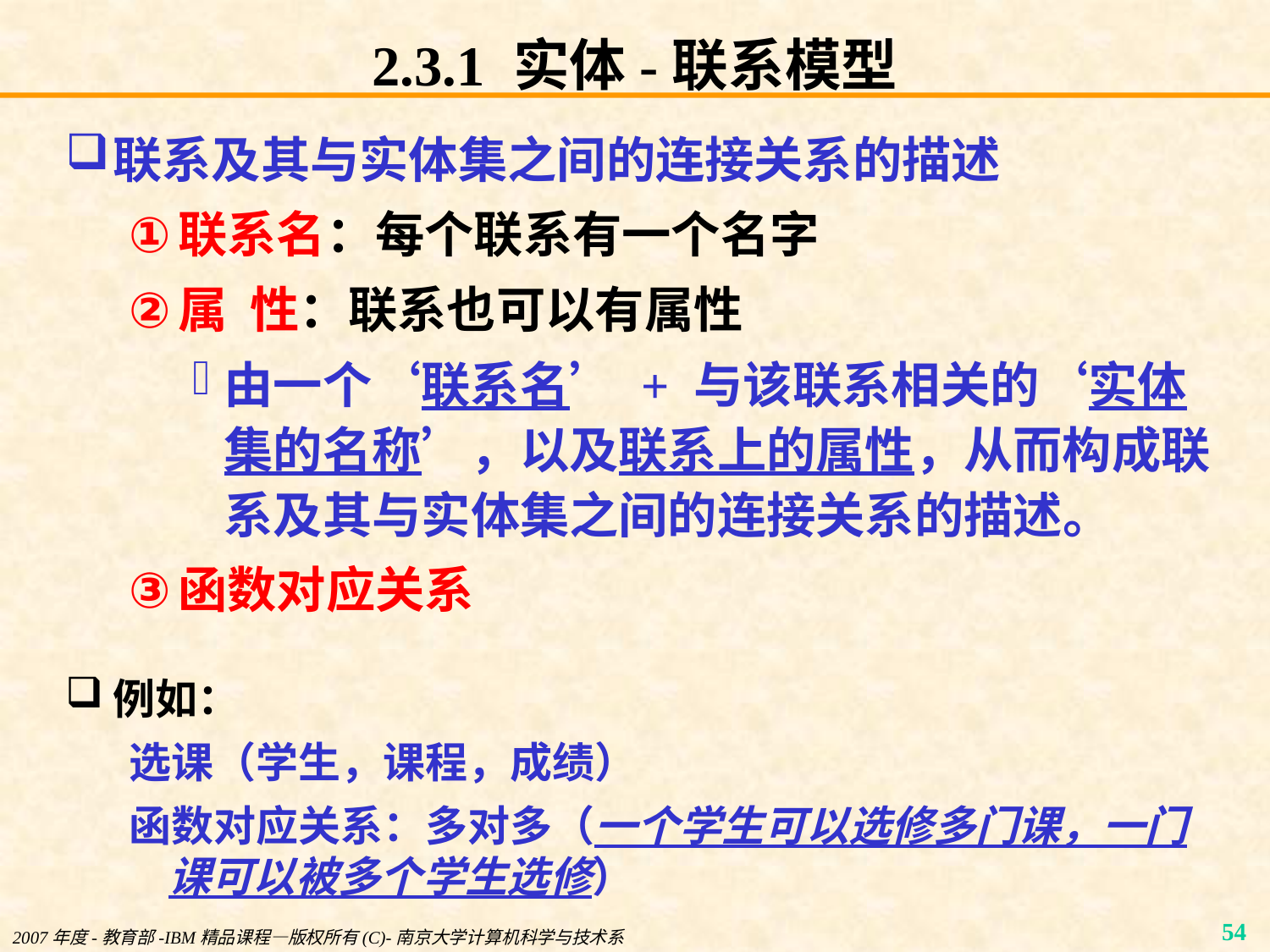

# 2.3.1 实体-联系模型
联系及其与实体集之间的连接关系的描述
联系名：每个联系有一个名字
属  性：联系也可以有属性
由一个‘联系名’ + 与该联系相关的‘实体集的名称’，以及联系上的属性，从而构成联系及其与实体集之间的连接关系的描述。
函数对应关系
例如：
选课（学生，课程，成绩）
函数对应关系：多对多（一个学生可以选修多门课，一门课可以被多个学生选修）
54
2007年度-教育部-IBM精品课程—版权所有(C)-南京大学计算机科学与技术系